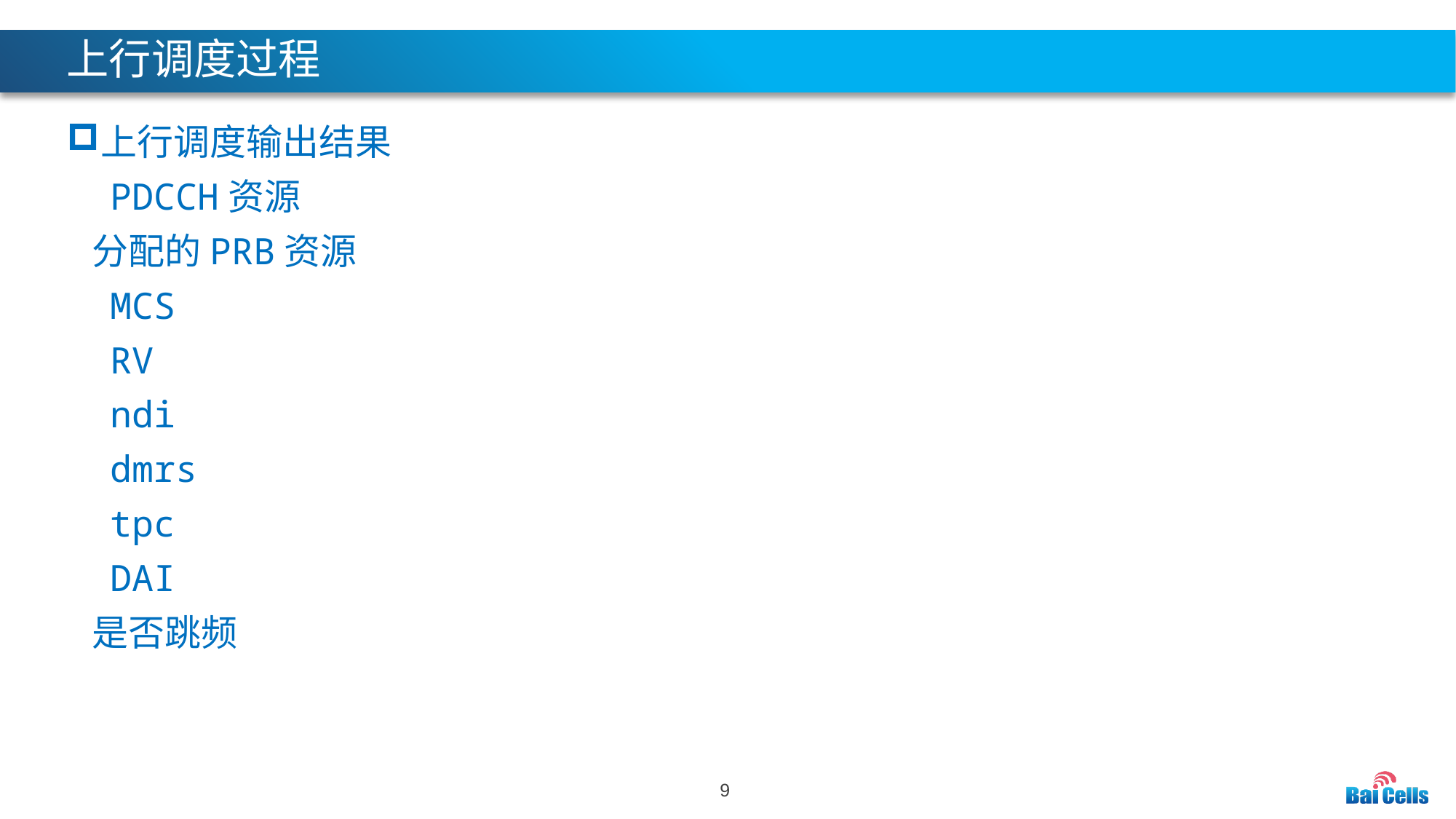

# 上行调度过程
上行调度输出结果
  PDCCH资源
  分配的PRB资源
  MCS
  RV
  ndi
  dmrs
  tpc
  DAI
  是否跳频